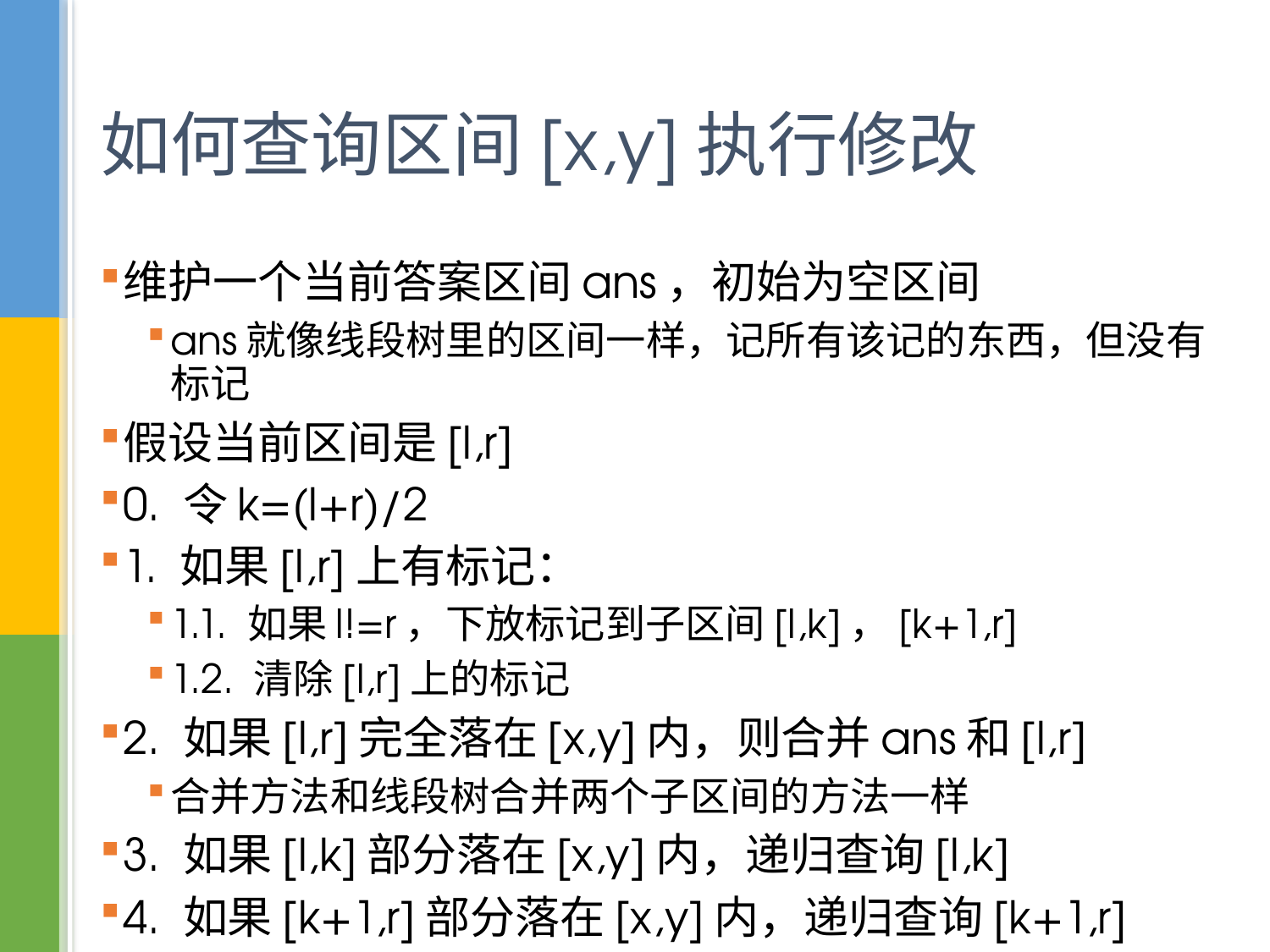

# 如何查询区间[x,y]执行修改
维护一个当前答案区间ans，初始为空区间
ans就像线段树里的区间一样，记所有该记的东西，但没有标记
假设当前区间是[l,r]
0. 令k=(l+r)/2
1. 如果[l,r]上有标记：
1.1. 如果l!=r，下放标记到子区间[l,k]，[k+1,r]
1.2. 清除[l,r]上的标记
2. 如果[l,r]完全落在[x,y]内，则合并ans和[l,r]
合并方法和线段树合并两个子区间的方法一样
3. 如果[l,k]部分落在[x,y]内，递归查询[l,k]
4. 如果[k+1,r]部分落在[x,y]内，递归查询[k+1,r]